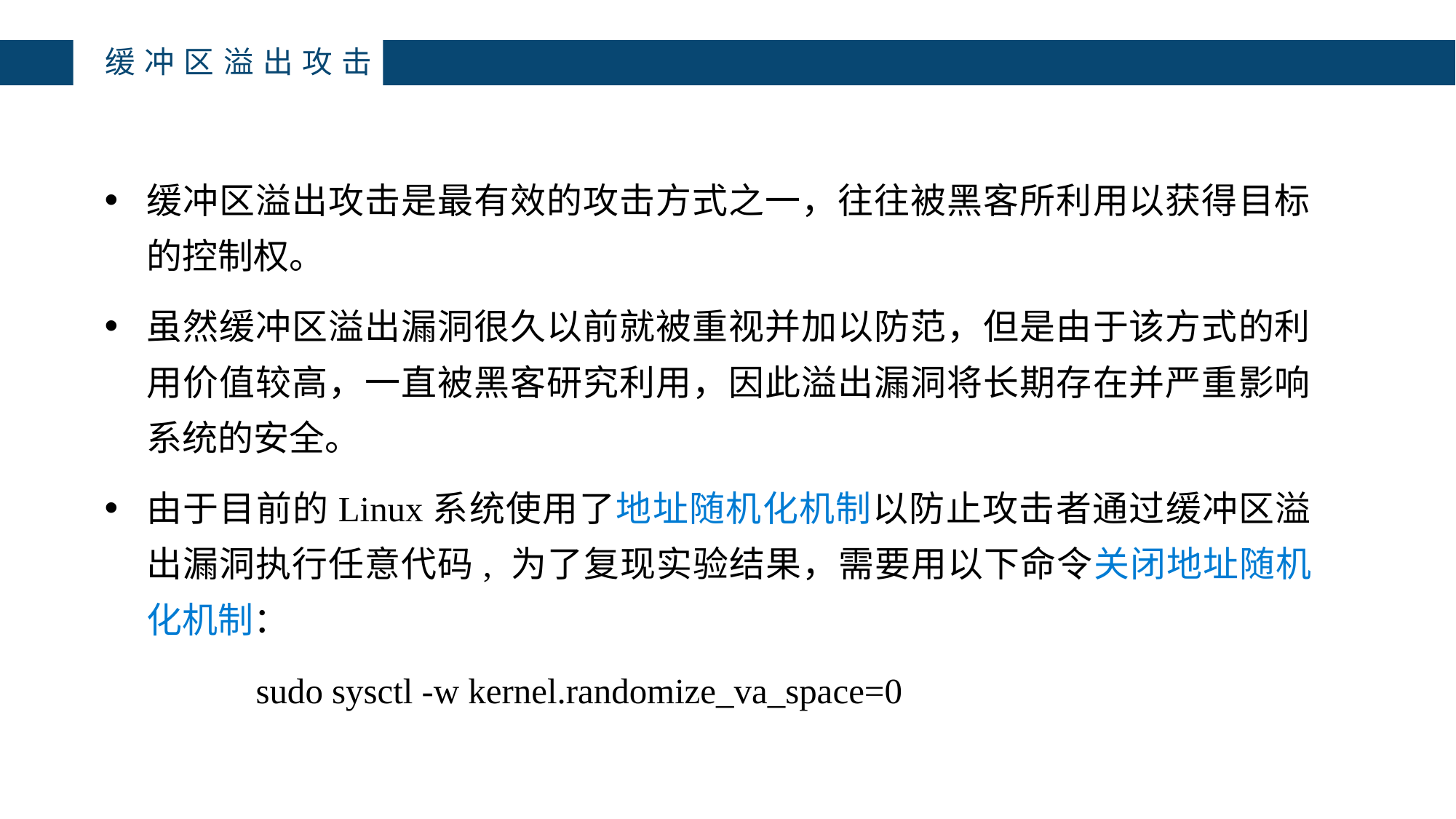

缓冲区溢出攻击

缓冲区溢出攻击是最有效的攻击方式之一，往往被黑客所利用以获得目标的控制权。
虽然缓冲区溢出漏洞很久以前就被重视并加以防范，但是由于该方式的利用价值较高，一直被黑客研究利用，因此溢出漏洞将长期存在并严重影响系统的安全。
由于目前的Linux系统使用了地址随机化机制以防止攻击者通过缓冲区溢出漏洞执行任意代码, 为了复现实验结果，需要用以下命令关闭地址随机化机制：
                 sudo sysctl -w kernel.randomize_va_space=0